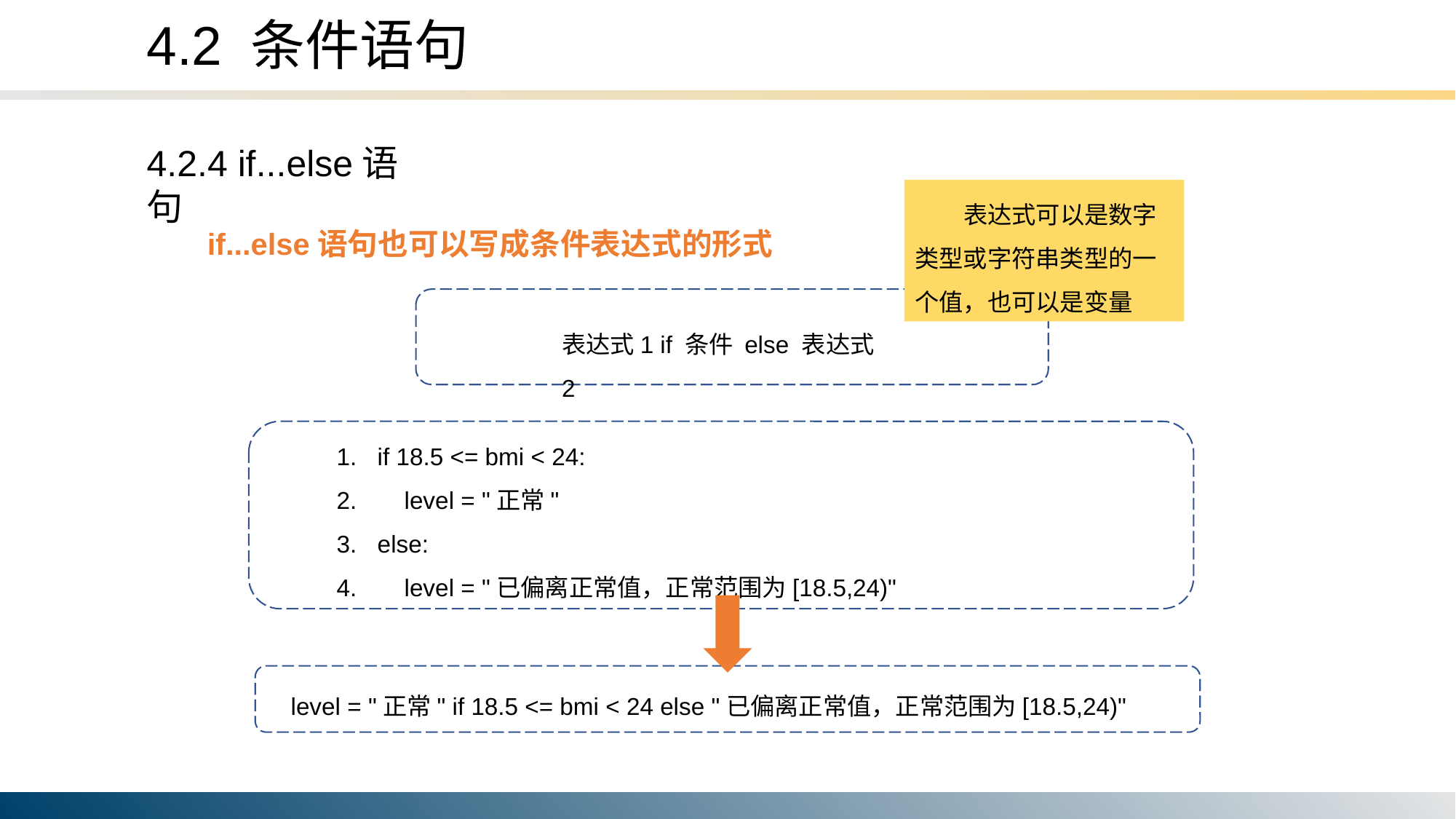

4.2 条件语句
4.2.4 if...else语句
表达式可以是数字类型或字符串类型的一个值，也可以是变量
if...else语句也可以写成条件表达式的形式

表达式1 if 条件 else 表达式2

if 18.5 <= bmi < 24:
    level = "正常"
else:
    level = "已偏离正常值，正常范围为[18.5,24)"

level = "正常" if 18.5 <= bmi < 24 else "已偏离正常值，正常范围为[18.5,24)"